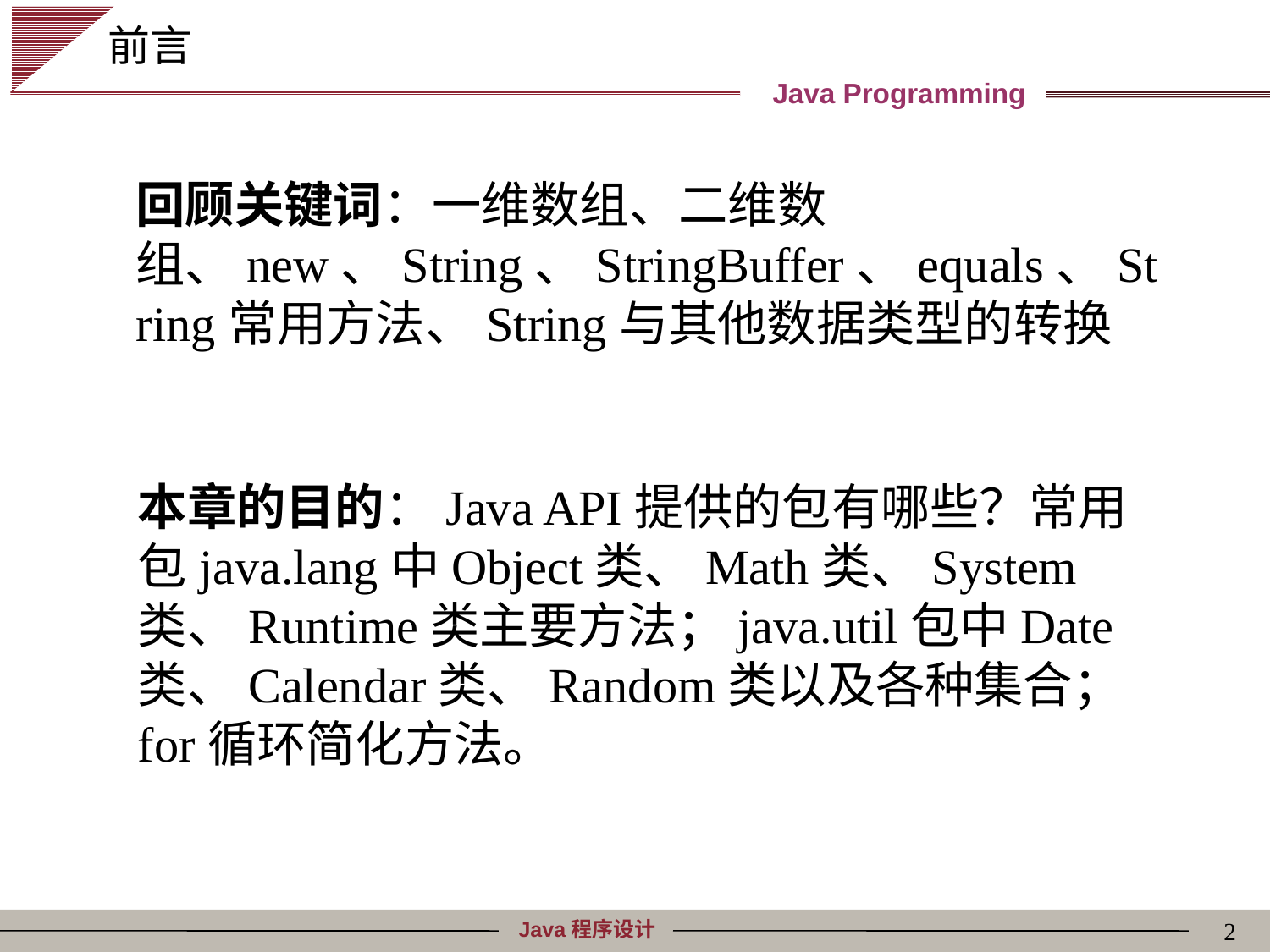

# 前言
回顾关键词：一维数组、二维数组、new、String、StringBuffer、equals、String常用方法、String与其他数据类型的转换
本章的目的：Java API提供的包有哪些？常用包java.lang中Object类、Math类、System类、Runtime类主要方法；java.util包中Date类、Calendar类、Random类以及各种集合；for循环简化方法。